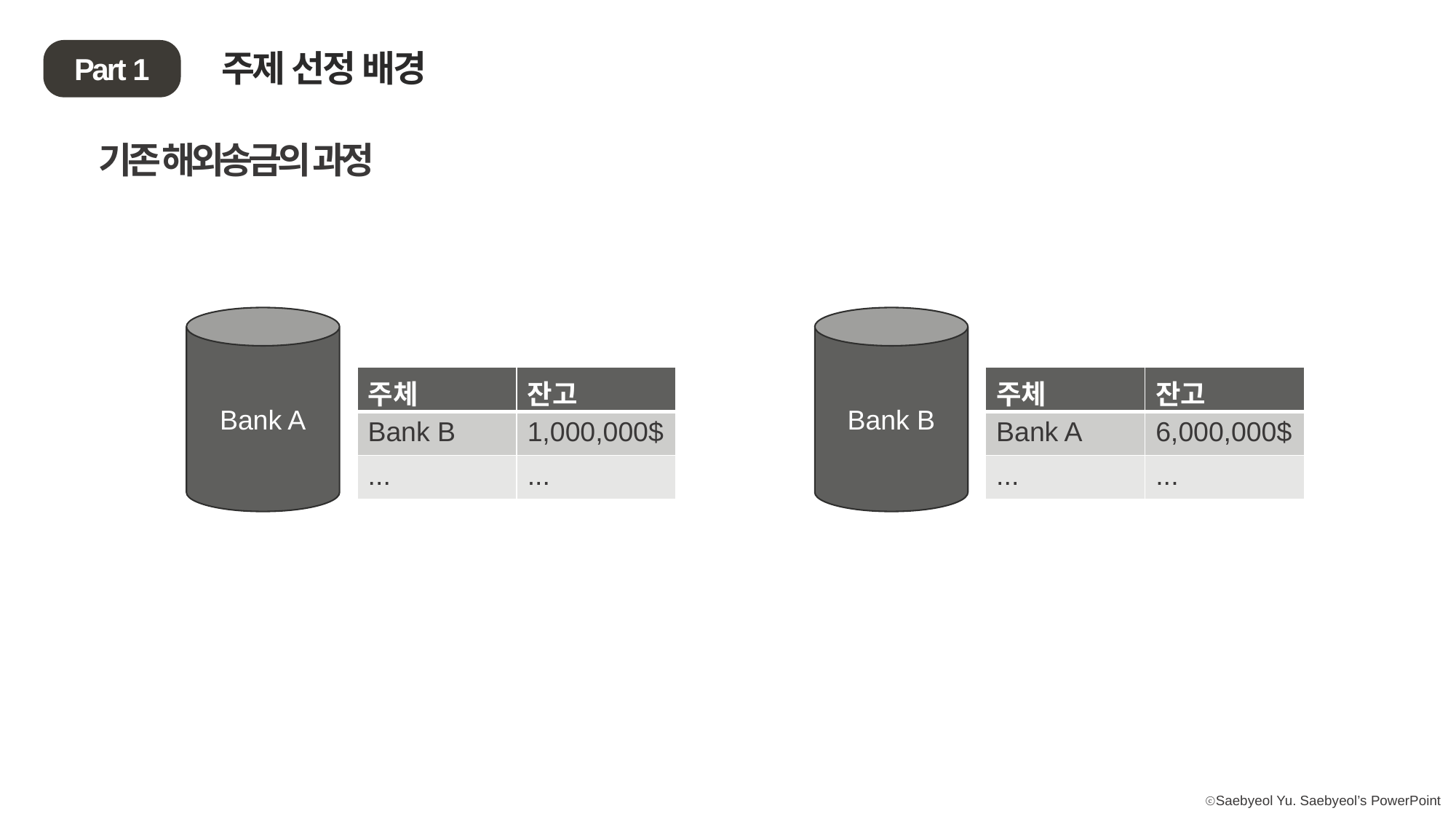

주제 선정 배경
Part 1
기존 해외송금의 과정
Bank A
Bank B
| 주체 | 잔고 |
| --- | --- |
| Bank B | 1,000,000$ |
| ... | ... |
| 주체 | 잔고 |
| --- | --- |
| Bank A | 6,000,000$ |
| ... | ... |